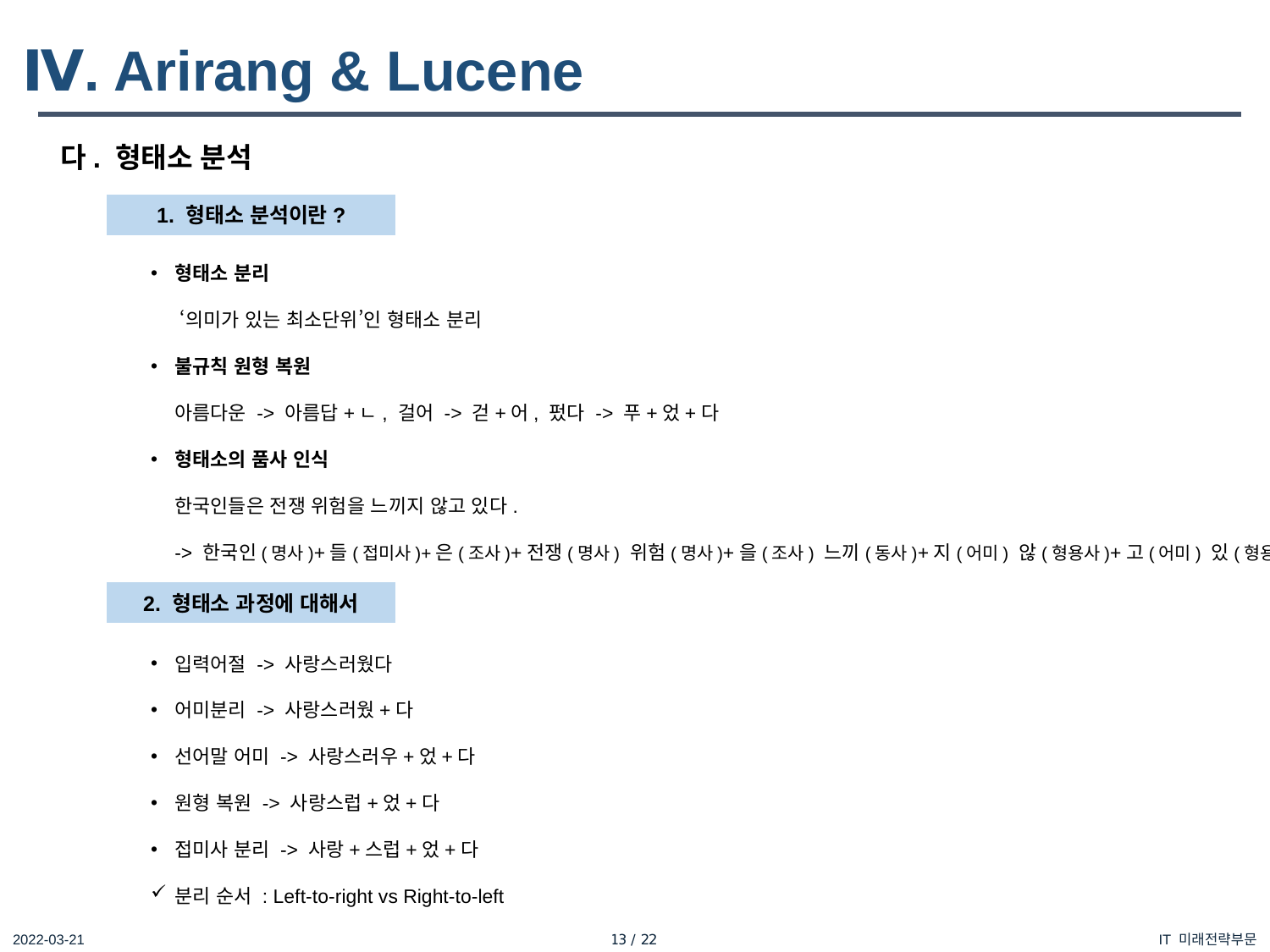

Ⅳ. Arirang & Lucene

다. 형태소 분석
1. 형태소 분석이란?
형태소 분리
 ‘의미가 있는 최소단위’인 형태소 분리
불규칙 원형 복원
아름다운 -> 아름답+ㄴ, 걸어 -> 걷+어, 펐다 -> 푸+었+다
형태소의 품사 인식
한국인들은 전쟁 위험을 느끼지 않고 있다.
-> 한국인(명사)+들(접미사)+은(조사)+전쟁(명사) 위험(명사)+을(조사) 느끼(동사)+지(어미) 않(형용사)+고(어미) 있(형용사)+다(조사)
2. 형태소 과정에 대해서
입력어절 -> 사랑스러웠다
어미분리 -> 사랑스러웠+다
선어말 어미 -> 사랑스러우+었+다
원형 복원 -> 사랑스럽+었+다
접미사 분리 -> 사랑+스럽+었+다
분리 순서 : Left-to-right vs Right-to-left
IT 미래전략부문
2022-03-21
13 / 22